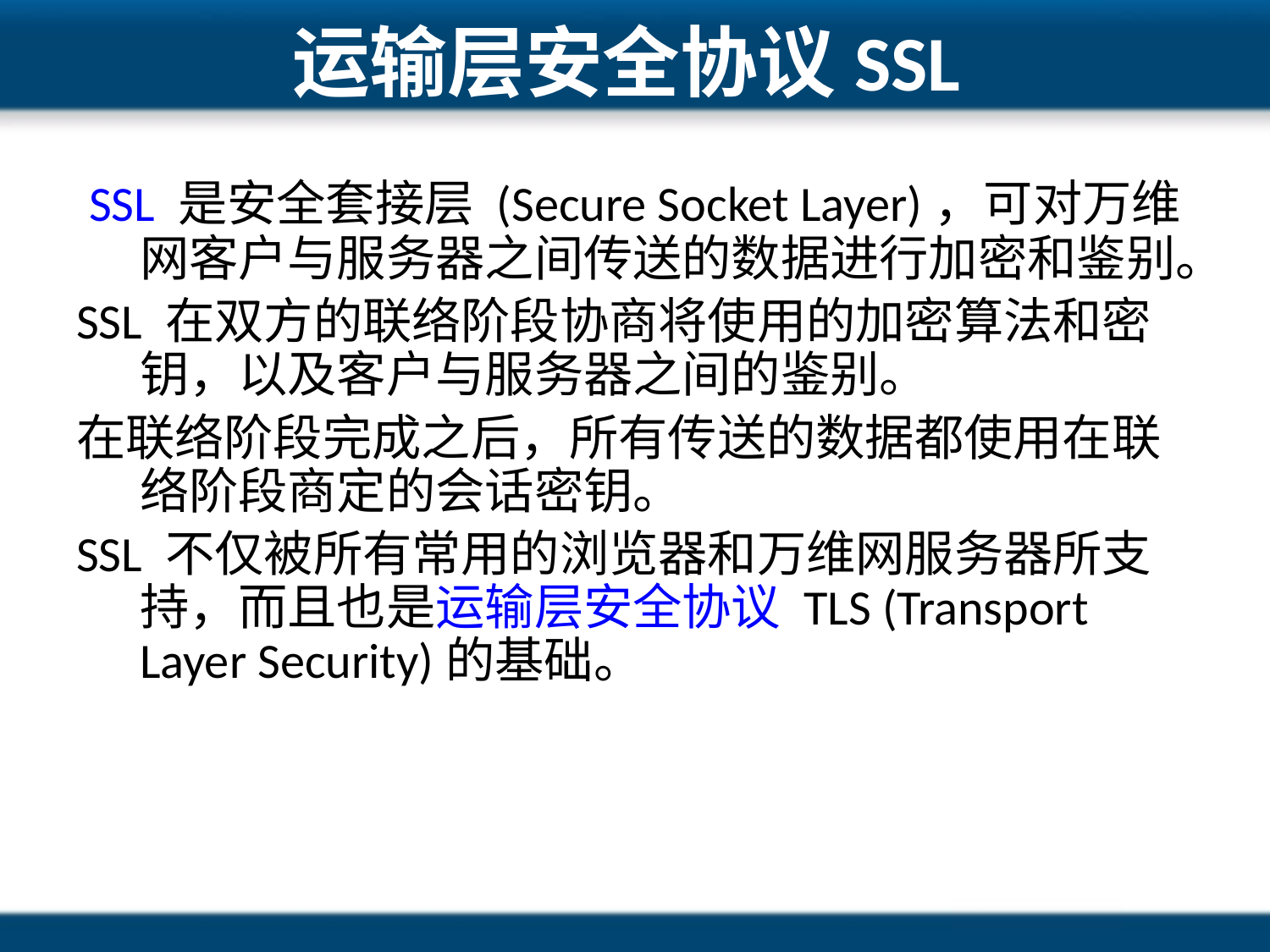

# 运输层安全协议SSL
 SSL 是安全套接层 (Secure Socket Layer)，可对万维网客户与服务器之间传送的数据进行加密和鉴别。
SSL 在双方的联络阶段协商将使用的加密算法和密钥，以及客户与服务器之间的鉴别。
在联络阶段完成之后，所有传送的数据都使用在联络阶段商定的会话密钥。
SSL 不仅被所有常用的浏览器和万维网服务器所支持，而且也是运输层安全协议 TLS (Transport Layer Security)的基础。